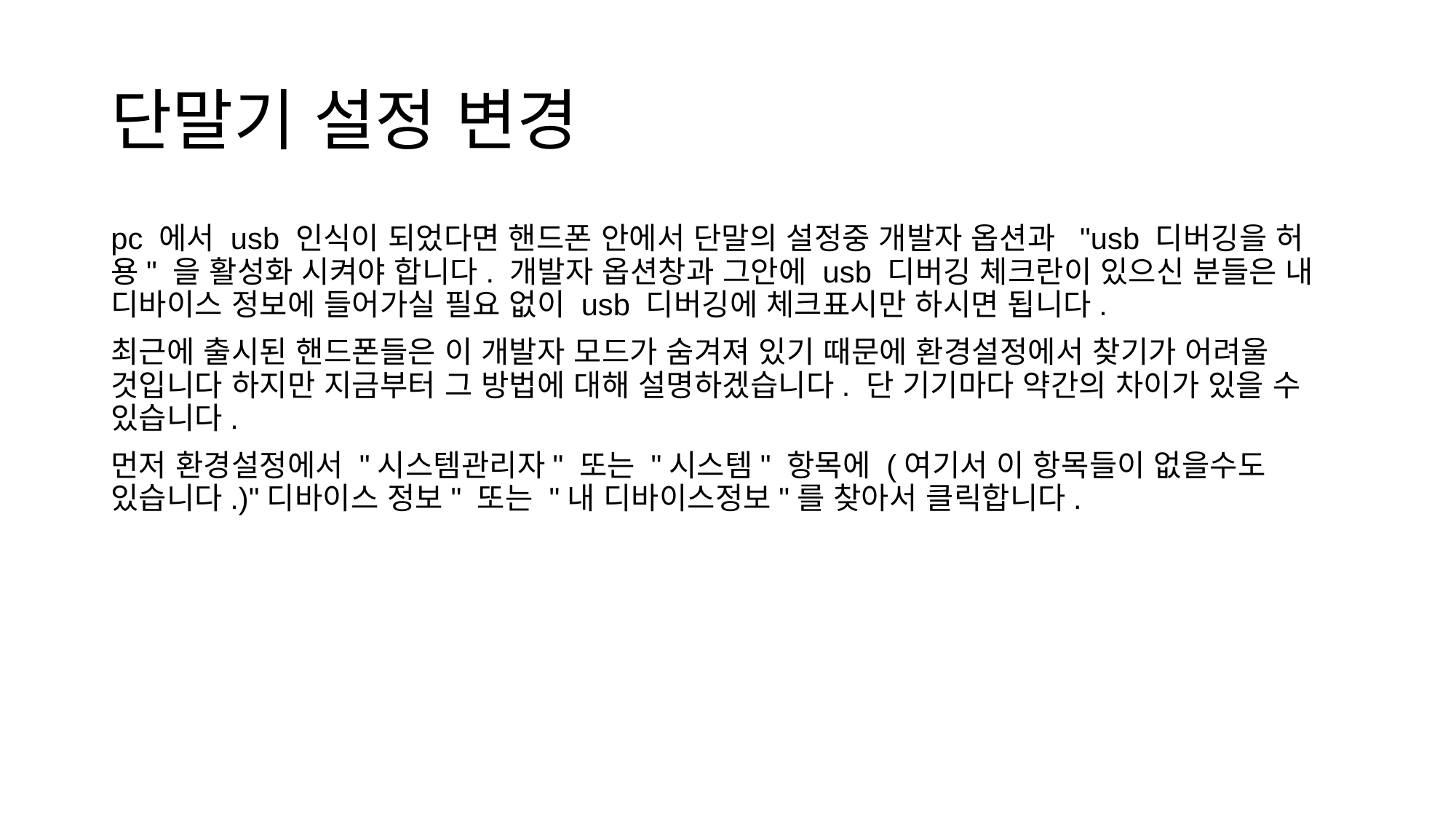

# 단말기 설정 변경
pc 에서 usb 인식이 되었다면 핸드폰 안에서 단말의 설정중 개발자 옵션과  "usb 디버깅을 허용" 을 활성화 시켜야 합니다. 개발자 옵션창과 그안에 usb 디버깅 체크란이 있으신 분들은 내 디바이스 정보에 들어가실 필요 없이 usb 디버깅에 체크표시만 하시면 됩니다.
최근에 출시된 핸드폰들은 이 개발자 모드가 숨겨져 있기 때문에 환경설정에서 찾기가 어려울 것입니다 하지만 지금부터 그 방법에 대해 설명하겠습니다. 단 기기마다 약간의 차이가 있을 수 있습니다.
먼저 환경설정에서 "시스템관리자" 또는 "시스템" 항목에 (여기서 이 항목들이 없을수도 있습니다.)"디바이스 정보" 또는 "내 디바이스정보"를 찾아서 클릭합니다.